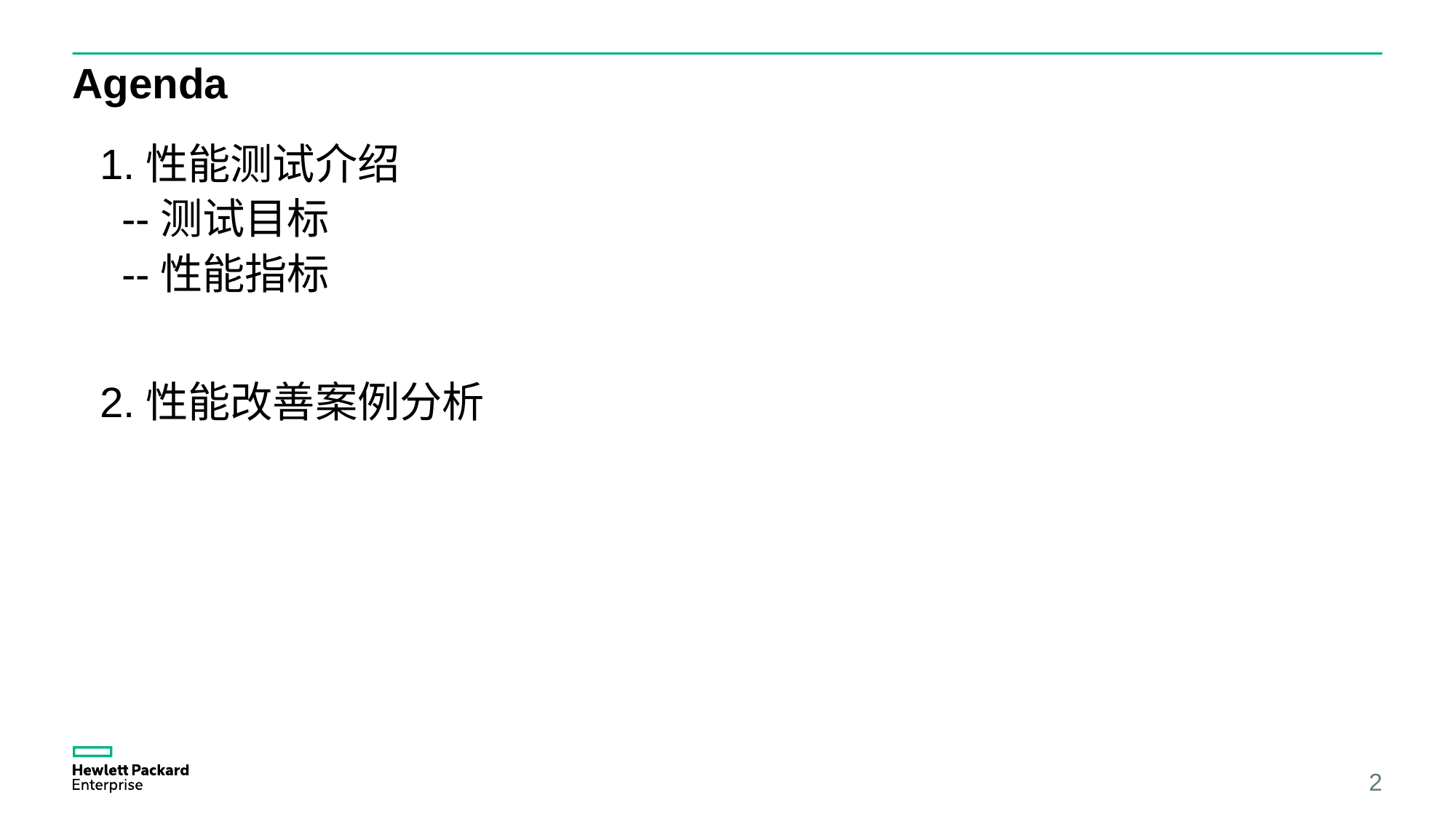

# Agenda
1.性能测试介绍
--测试目标
--性能指标

2.性能改善案例分析

2